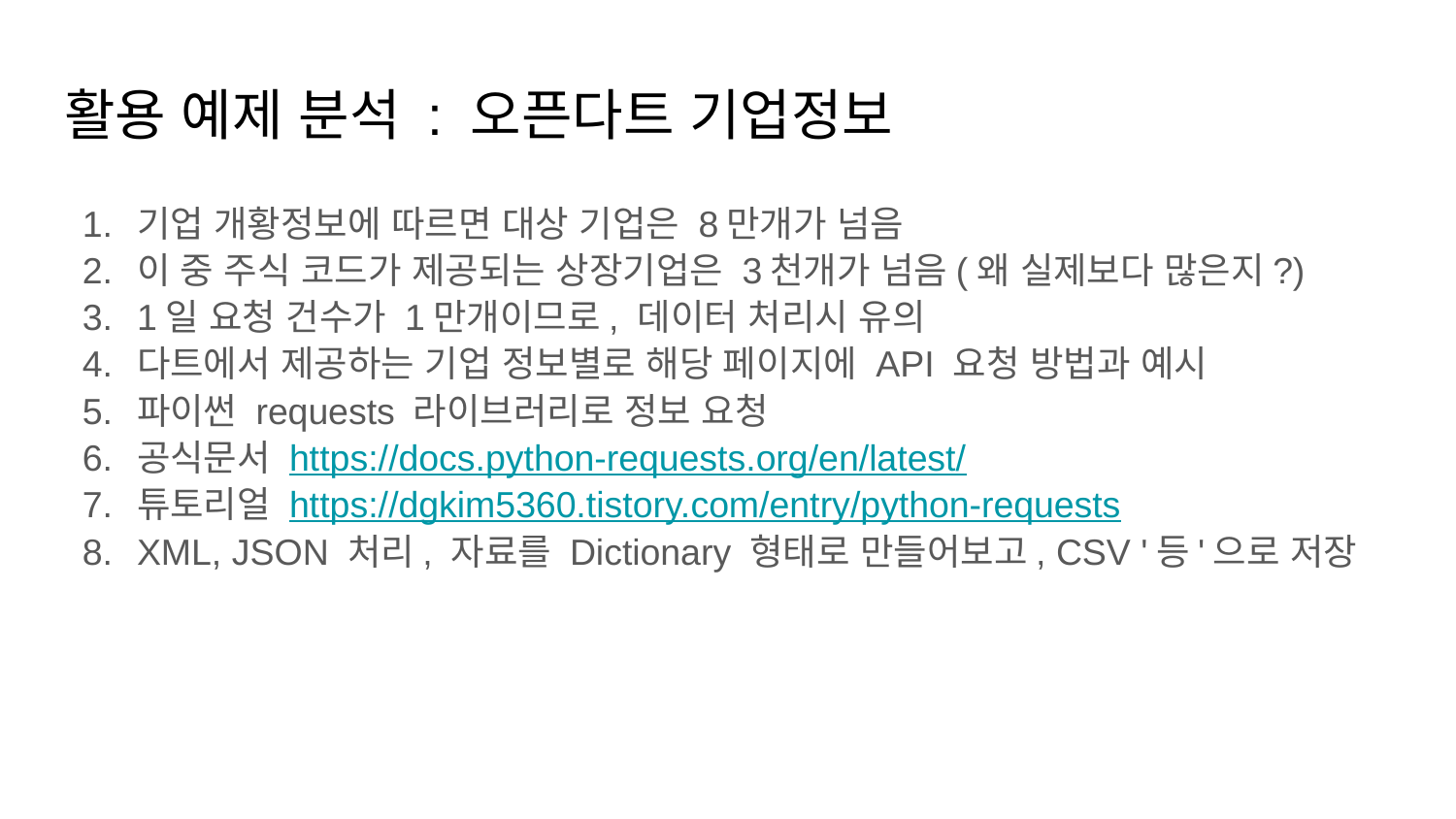

# 활용 예제 분석 : 오픈다트 기업정보
기업 개황정보에 따르면 대상 기업은 8만개가 넘음
이 중 주식 코드가 제공되는 상장기업은 3천개가 넘음(왜 실제보다 많은지?)
1일 요청 건수가 1만개이므로, 데이터 처리시 유의
다트에서 제공하는 기업 정보별로 해당 페이지에 API 요청 방법과 예시
파이썬 requests 라이브러리로 정보 요청
공식문서 https://docs.python-requests.org/en/latest/
튜토리얼 https://dgkim5360.tistory.com/entry/python-requests
XML, JSON 처리, 자료를 Dictionary 형태로 만들어보고, CSV '등'으로 저장